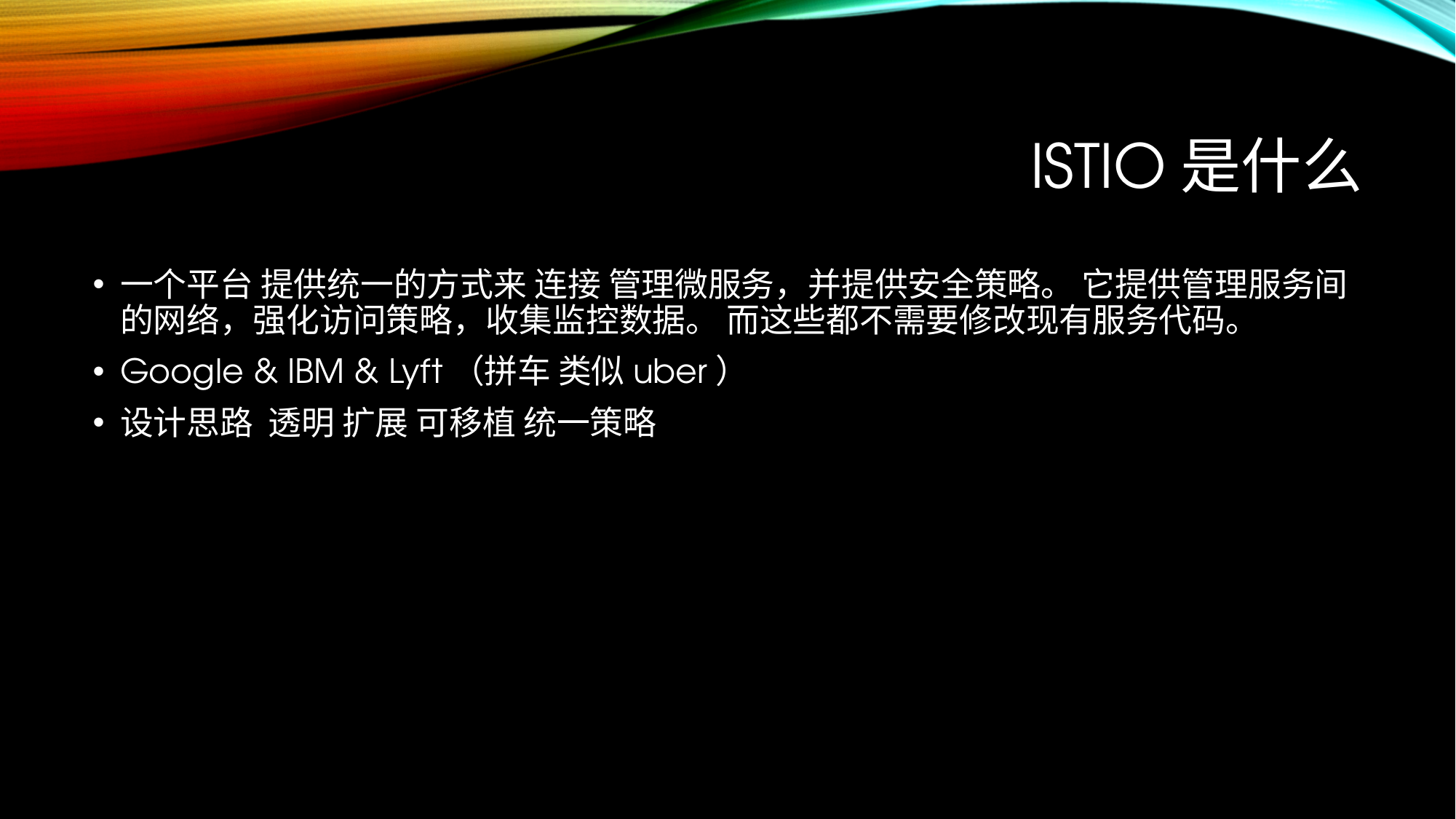

# Istio是什么
一个平台 提供统一的方式来 连接 管理微服务，并提供安全策略。 它提供管理服务间的网络，强化访问策略，收集监控数据。 而这些都不需要修改现有服务代码。
Google & IBM & Lyft（拼车 类似uber）
设计思路  透明 扩展 可移植 统一策略